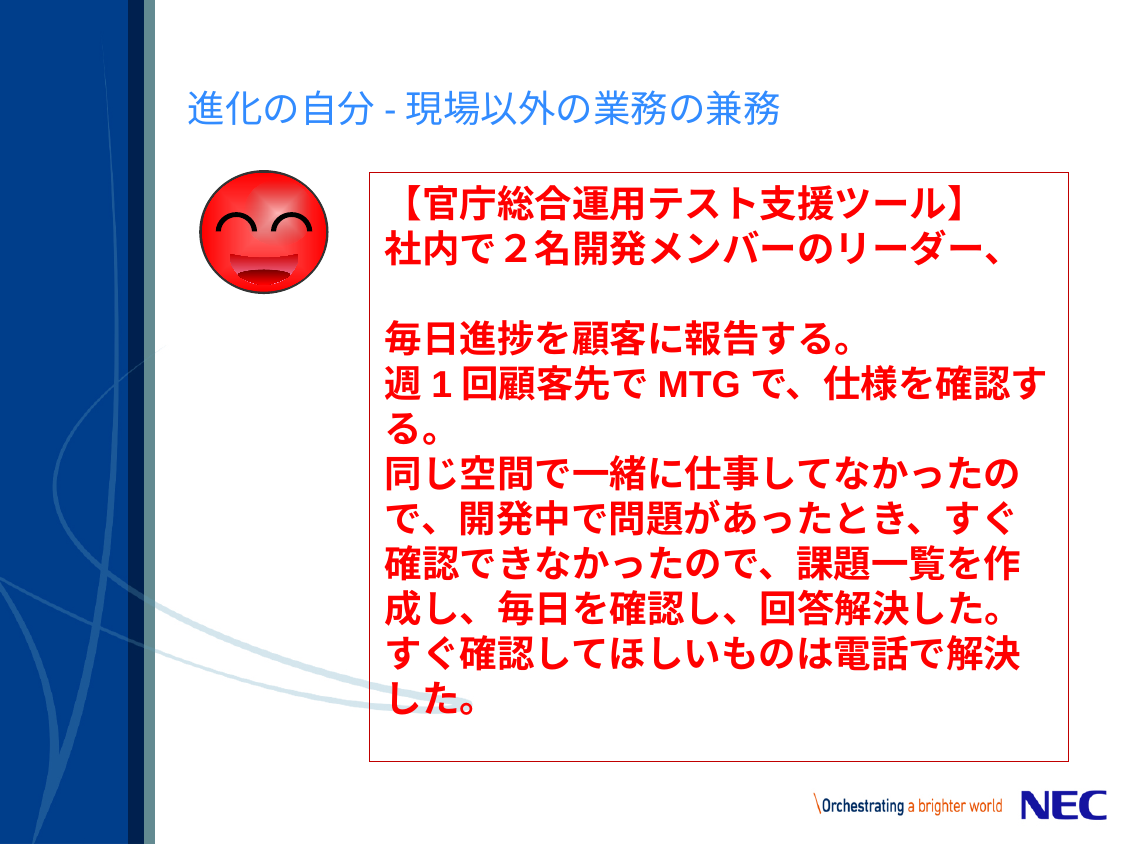

# 進化の自分-現場以外の業務の兼務

【官庁総合運用テスト支援ツール】
社内で２名開発メンバーのリーダー、

毎日進捗を顧客に報告する。
週1回顧客先でMTGで、仕様を確認する。
同じ空間で一緒に仕事してなかったので、開発中で問題があったとき、すぐ確認できなかったので、課題一覧を作成し、毎日を確認し、回答解決した。すぐ確認してほしいものは電話で解決した。